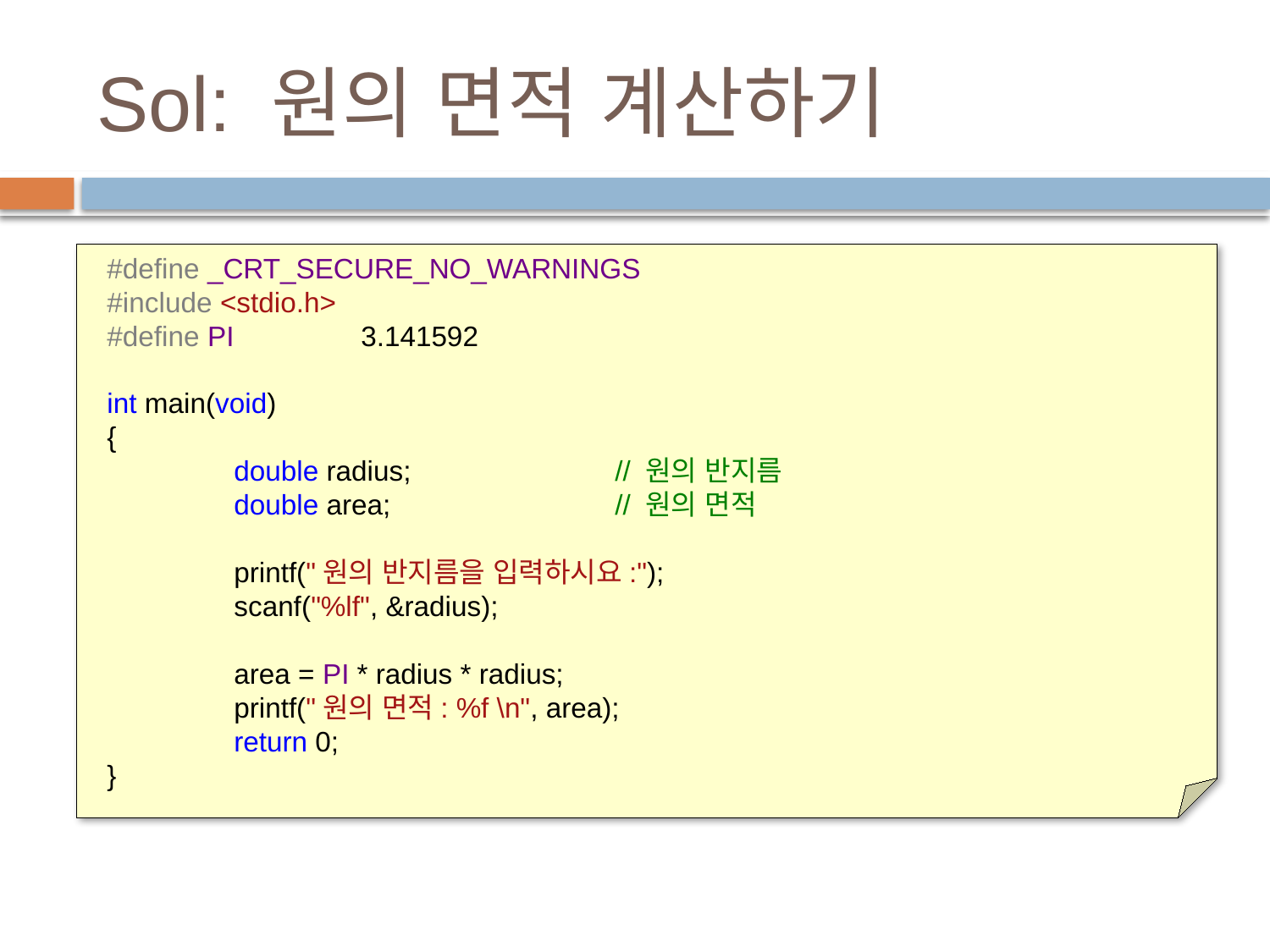

# Sol: 원의 면적 계산하기
#define _CRT_SECURE_NO_WARNINGS
#include <stdio.h>
#define PI 	3.141592

int main(void)
{
	double radius;		// 원의 반지름
	double area;		// 원의 면적

	printf("원의 반지름을 입력하시요:");
	scanf("%lf", &radius);

	area = PI * radius * radius;
	printf("원의 면적: %f \n", area);
	return 0;
}